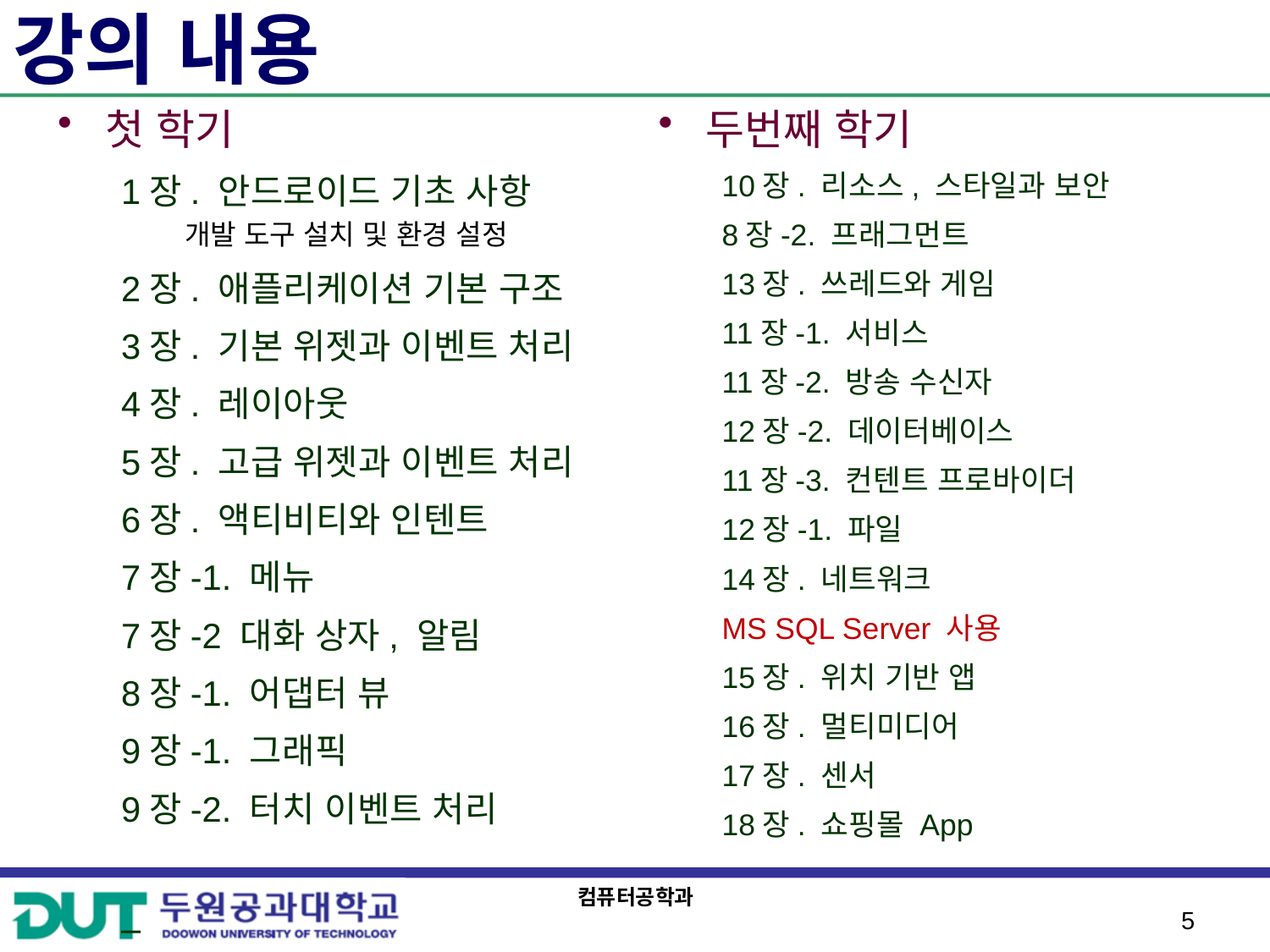

# 강의 내용
첫 학기
1장. 안드로이드 기초 사항
개발 도구 설치 및 환경 설정
2장. 애플리케이션 기본 구조
3장. 기본 위젯과 이벤트 처리
4장. 레이아웃
5장. 고급 위젯과 이벤트 처리
6장. 액티비티와 인텐트
7장-1. 메뉴
7장-2 대화 상자, 알림
8장-1. 어댑터 뷰
9장-1. 그래픽
9장-2. 터치 이벤트 처리

두번째 학기
10장. 리소스, 스타일과 보안
8장-2. 프래그먼트
13장. 쓰레드와 게임
11장-1. 서비스
11장-2. 방송 수신자
12장-2. 데이터베이스
11장-3. 컨텐트 프로바이더
12장-1. 파일
14장. 네트워크
MS SQL Server 사용
15장. 위치 기반 앱
16장. 멀티미디어
17장. 센서
18장. 쇼핑몰 App